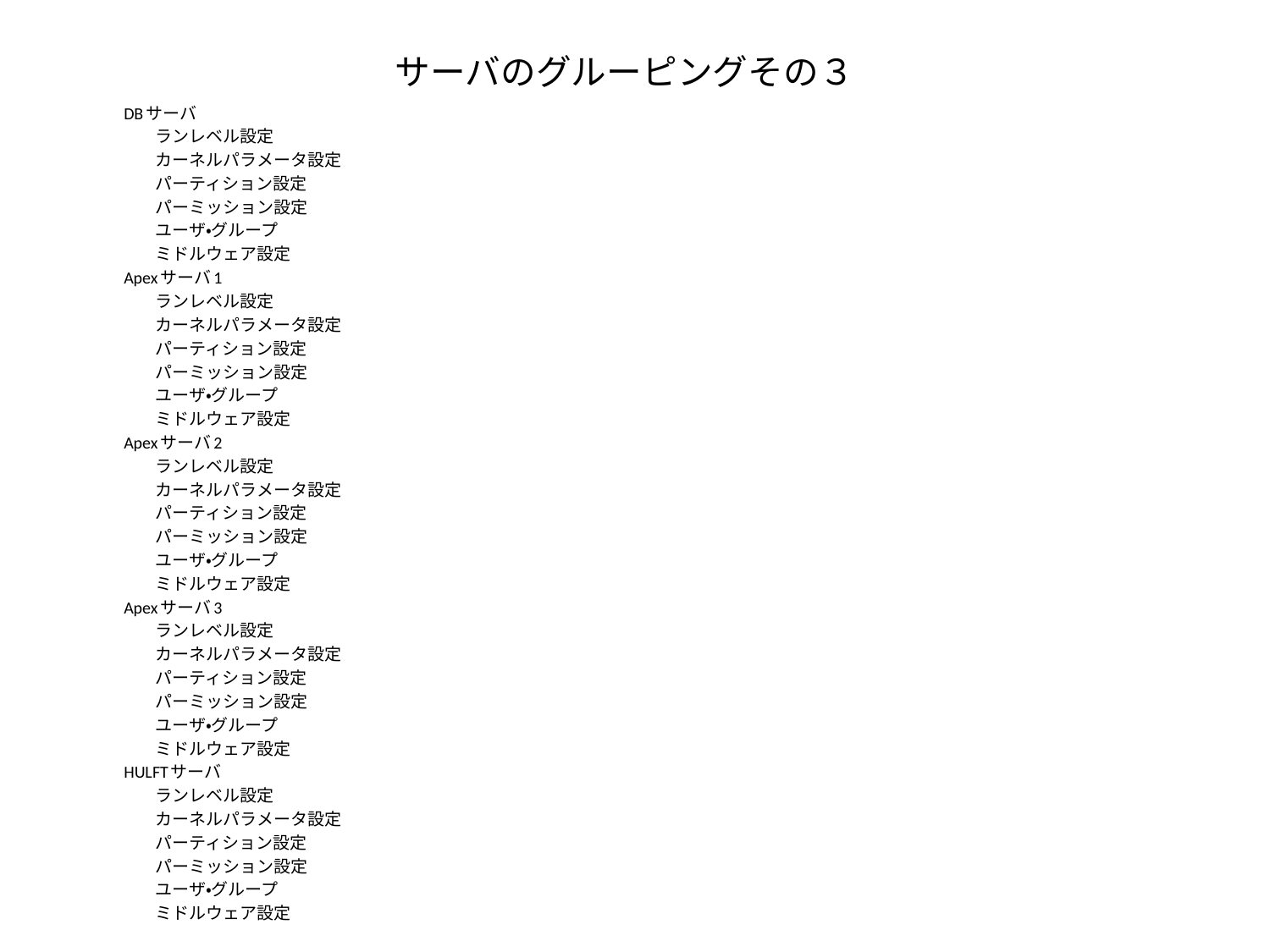

# サーバのグルーピングその３
　　DBサーバ
　　　　ランレベル設定
　　　　カーネルパラメータ設定
　　　　パーティション設定
　　　　パーミッション設定
　　　　ユーザ・グループ
　　　　ミドルウェア設定
　　Apexサーバ1
　　　　ランレベル設定
　　　　カーネルパラメータ設定
　　　　パーティション設定
　　　　パーミッション設定
　　　　ユーザ・グループ
　　　　ミドルウェア設定
　　Apexサーバ2
　　　　ランレベル設定
　　　　カーネルパラメータ設定
　　　　パーティション設定
　　　　パーミッション設定
　　　　ユーザ・グループ
　　　　ミドルウェア設定
　　Apexサーバ3
　　　　ランレベル設定
　　　　カーネルパラメータ設定
　　　　パーティション設定
　　　　パーミッション設定
　　　　ユーザ・グループ
　　　　ミドルウェア設定
　　HULFTサーバ
　　　　ランレベル設定
　　　　カーネルパラメータ設定
　　　　パーティション設定
　　　　パーミッション設定
　　　　ユーザ・グループ
　　　　ミドルウェア設定